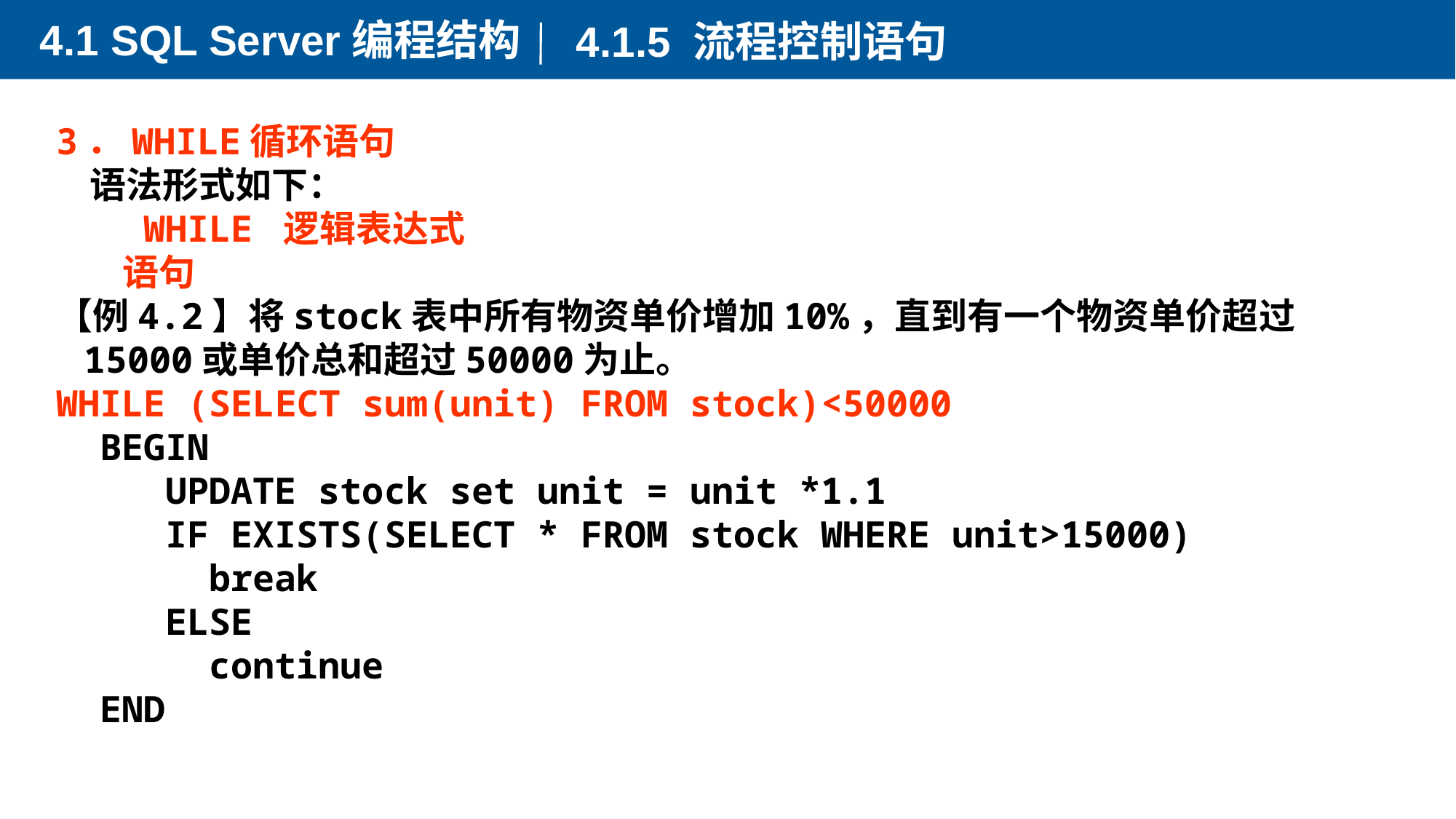

4.1 SQL Server编程结构
4.1.5 流程控制语句
3．WHILE循环语句
   语法形式如下：
    WHILE 逻辑表达式
       语句
【例4.2】将stock表中所有物资单价增加10%，直到有一个物资单价超过15000或单价总和超过50000为止。
WHILE (SELECT sum(unit) FROM stock)<50000
  BEGIN
     UPDATE stock set unit = unit *1.1
     IF EXISTS(SELECT * FROM stock WHERE unit>15000)
       break
     ELSE
       continue
  END